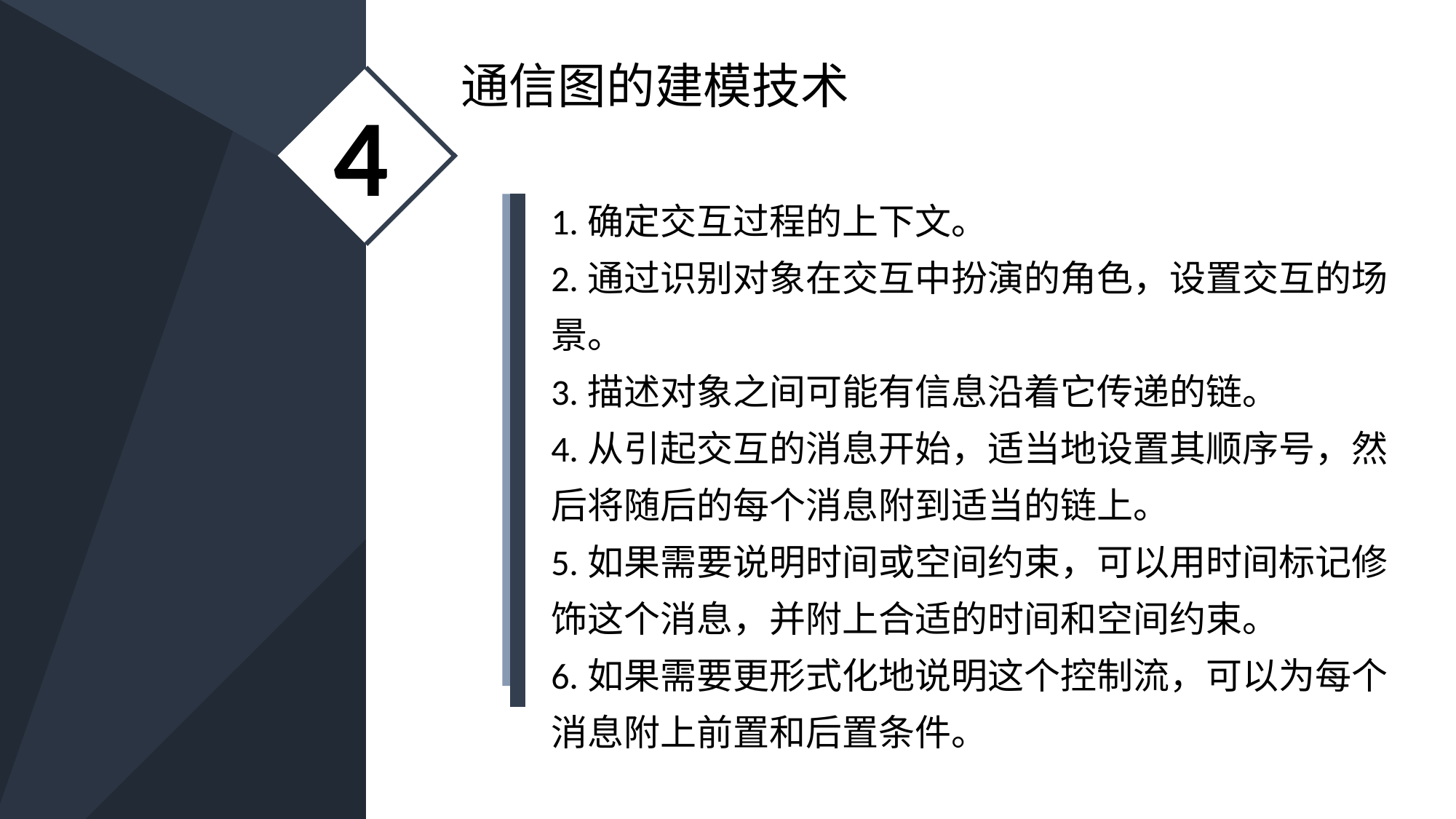

通信图的建模技术

4
1.确定交互过程的上下文。
2.通过识别对象在交互中扮演的角色，设置交互的场景。
3.描述对象之间可能有信息沿着它传递的链。
4.从引起交互的消息开始，适当地设置其顺序号，然后将随后的每个消息附到适当的链上。
5.如果需要说明时间或空间约束，可以用时间标记修饰这个消息，并附上合适的时间和空间约束。
6.如果需要更形式化地说明这个控制流，可以为每个消息附上前置和后置条件。